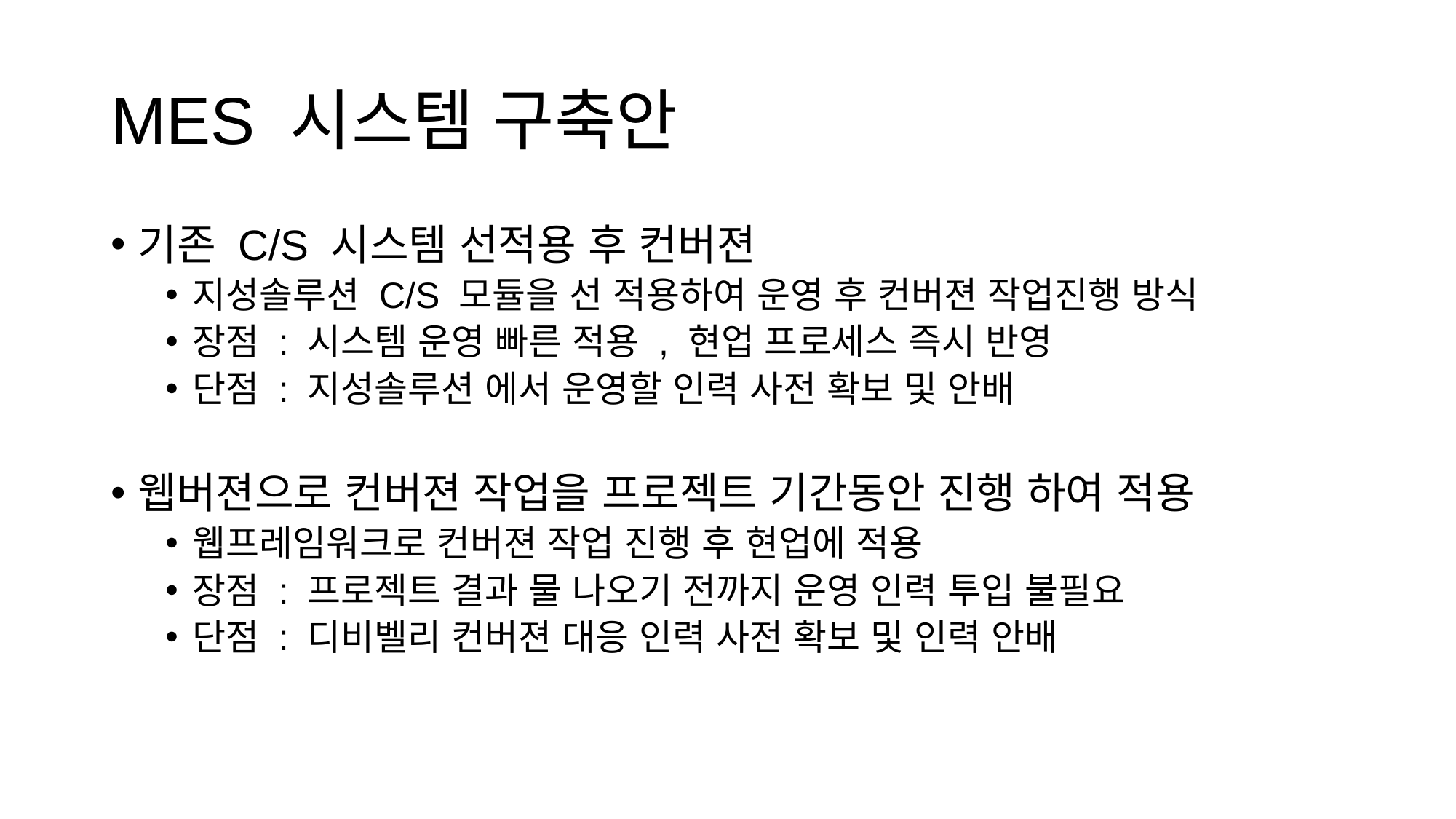

# MES 시스템 구축안
기존 C/S 시스템 선적용 후 컨버젼
지성솔루션 C/S 모듈을 선 적용하여 운영 후 컨버젼 작업진행 방식
장점 : 시스템 운영 빠른 적용 , 현업 프로세스 즉시 반영
단점 : 지성솔루션 에서 운영할 인력 사전 확보 및 안배

웹버젼으로 컨버젼 작업을 프로젝트 기간동안 진행 하여 적용
웹프레임워크로 컨버젼 작업 진행 후 현업에 적용
장점 : 프로젝트 결과 물 나오기 전까지 운영 인력 투입 불필요
단점 : 디비벨리 컨버젼 대응 인력 사전 확보 및 인력 안배